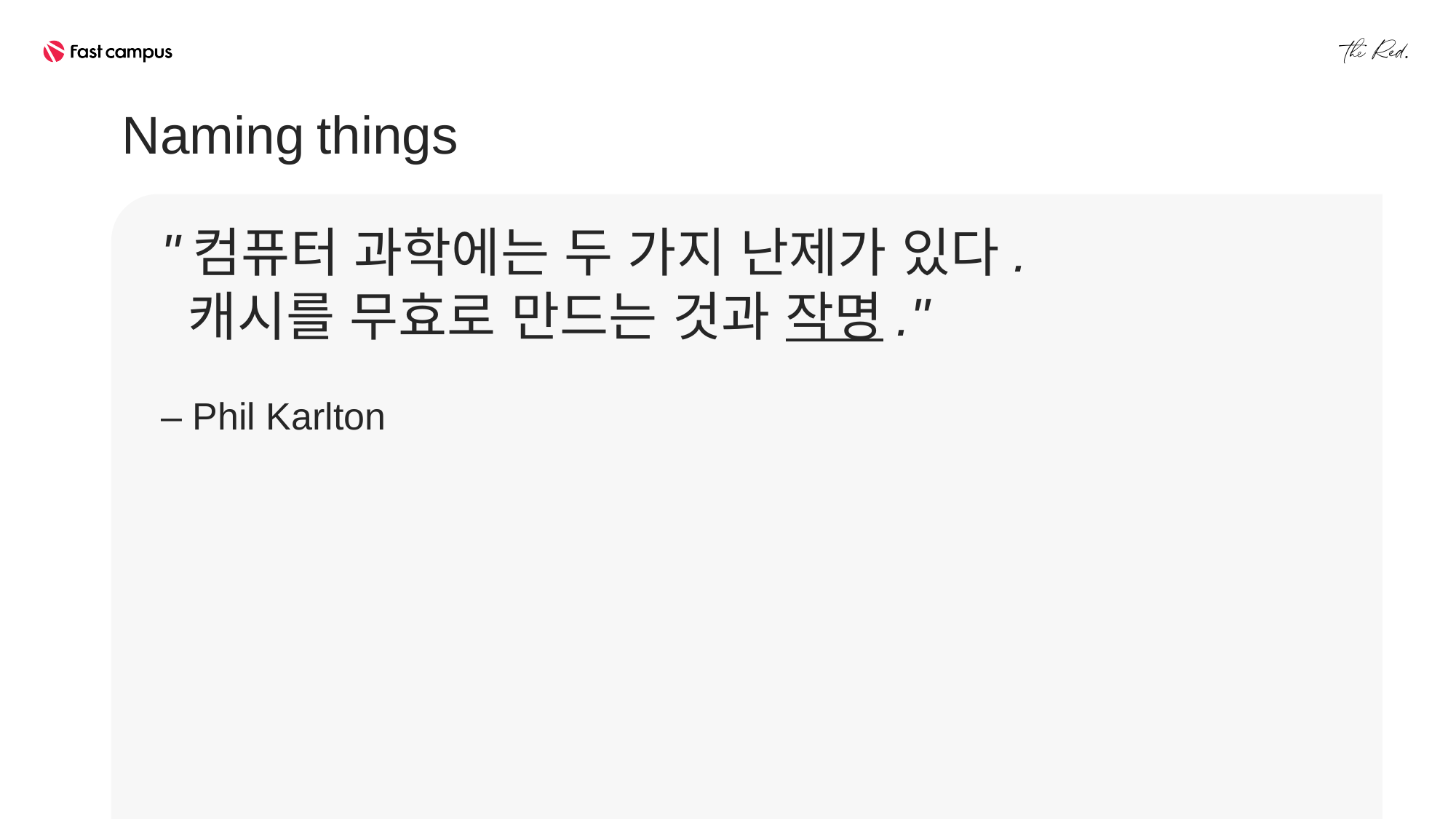

Naming things
"컴퓨터 과학에는 두 가지 난제가 있다.
 캐시를 무효로 만드는 것과 작명."
– Phil Karlton